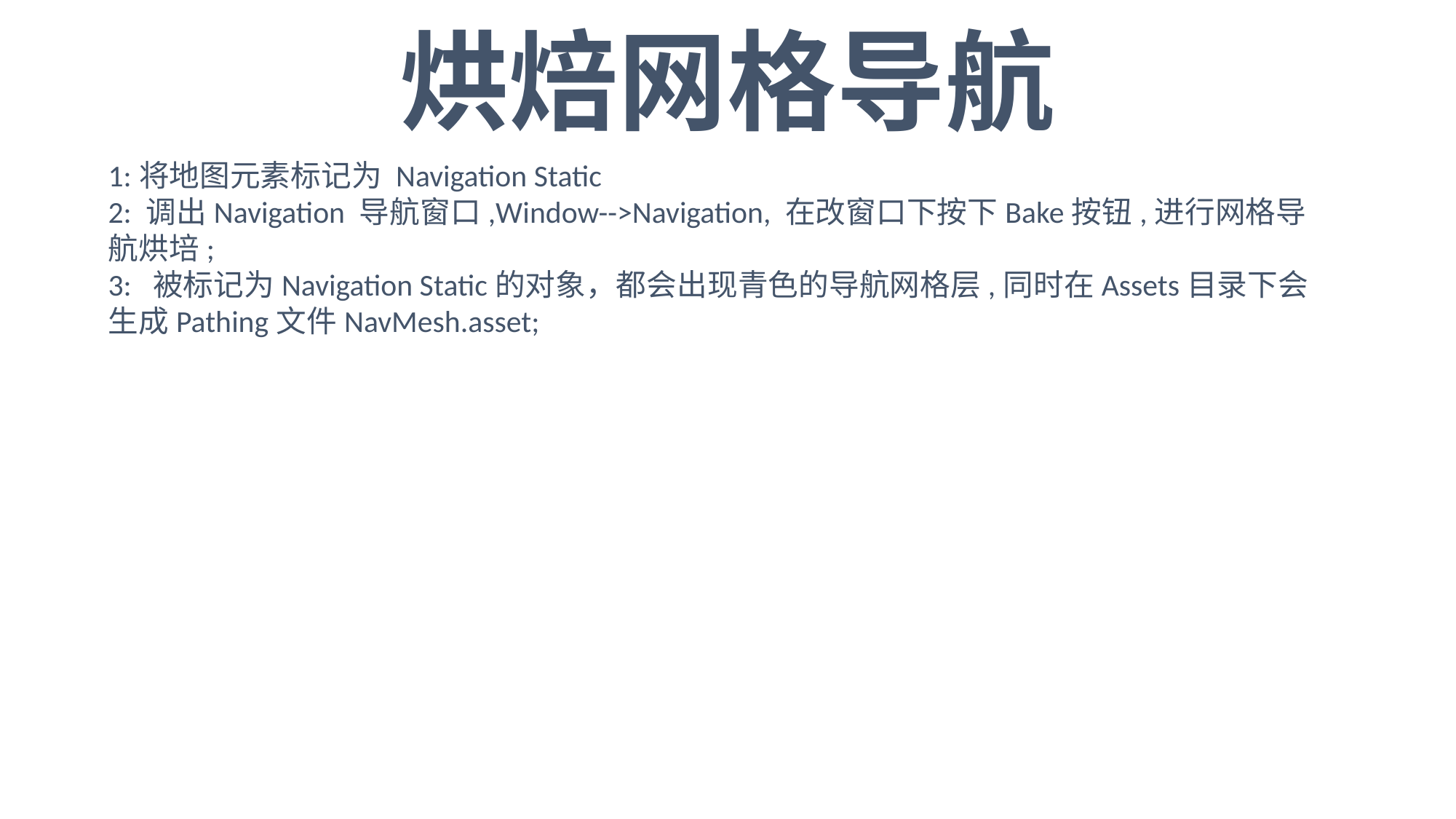

烘焙网格导航
1:将地图元素标记为 Navigation Static
2: 调出Navigation 导航窗口,Window-->Navigation, 在改窗口下按下Bake按钮,进行网格导航烘培;
3:  被标记为Navigation Static的对象，都会出现青色的导航网格层,同时在Assets目录下会生成Pathing文件NavMesh.asset;
1